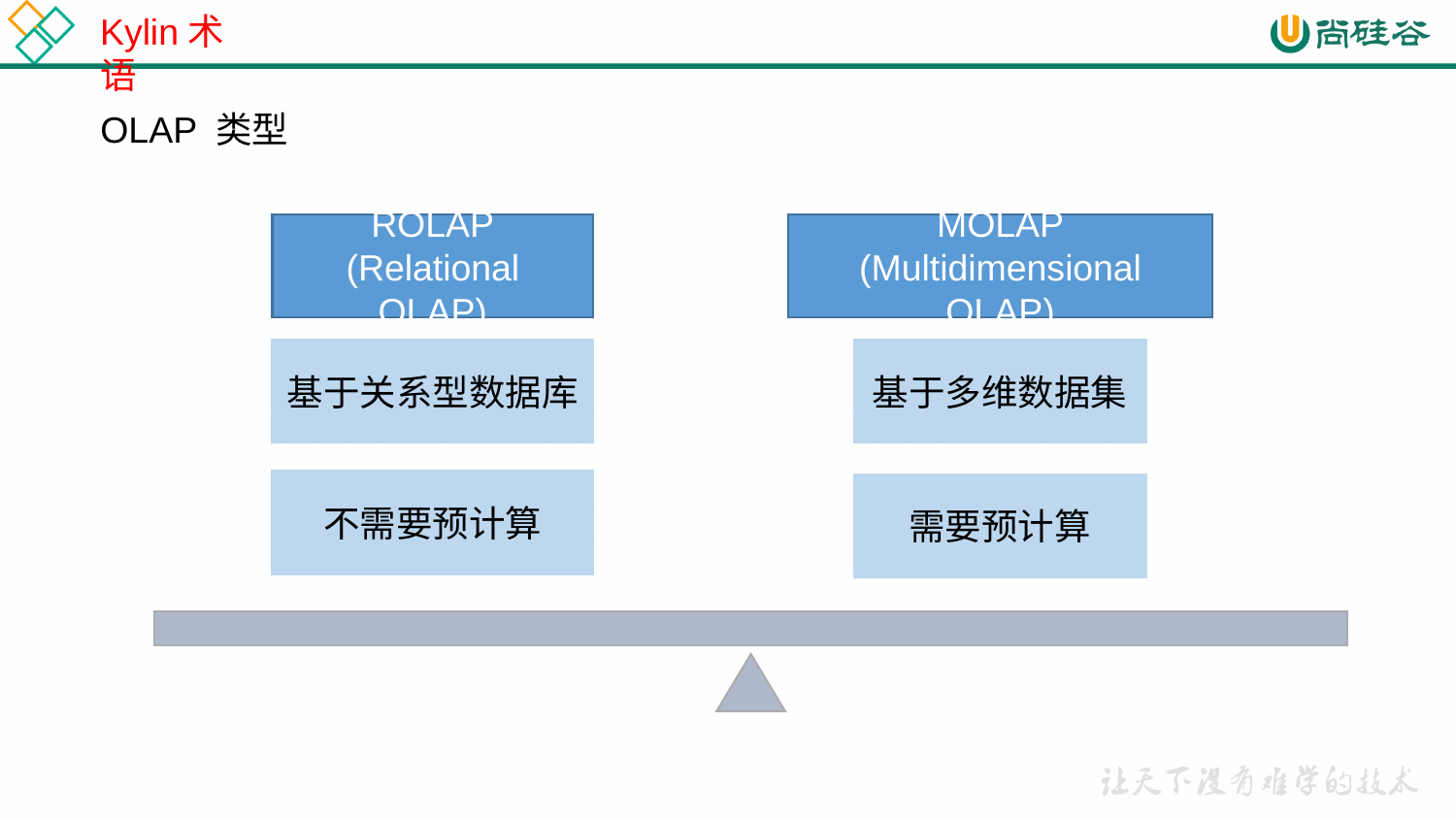

Kylin术语
OLAP 类型
ROLAP
(Relational OLAP)
MOLAP
(Multidimensional OLAP)
基于关系型数据库
基于多维数据集
不需要预计算
需要预计算